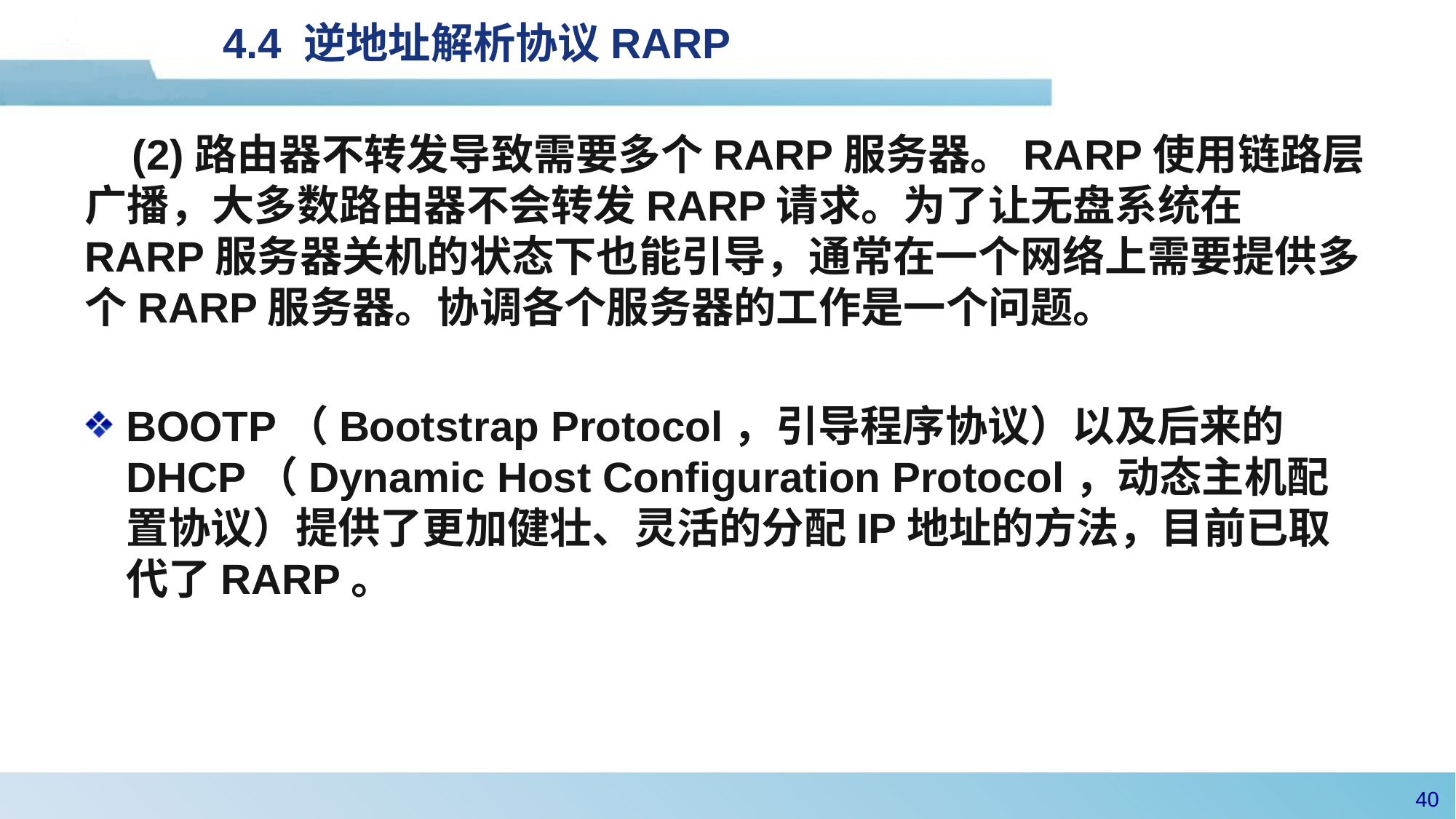

#
4.4 逆地址解析协议RARP
    (2)路由器不转发导致需要多个RARP服务器。RARP使用链路层广播，大多数路由器不会转发RARP请求。为了让无盘系统在RARP服务器关机的状态下也能引导，通常在一个网络上需要提供多个RARP服务器。协调各个服务器的工作是一个问题。

BOOTP（Bootstrap Protocol，引导程序协议）以及后来的DHCP（Dynamic Host Configuration Protocol，动态主机配置协议）提供了更加健壮、灵活的分配IP地址的方法，目前已取代了RARP。
40